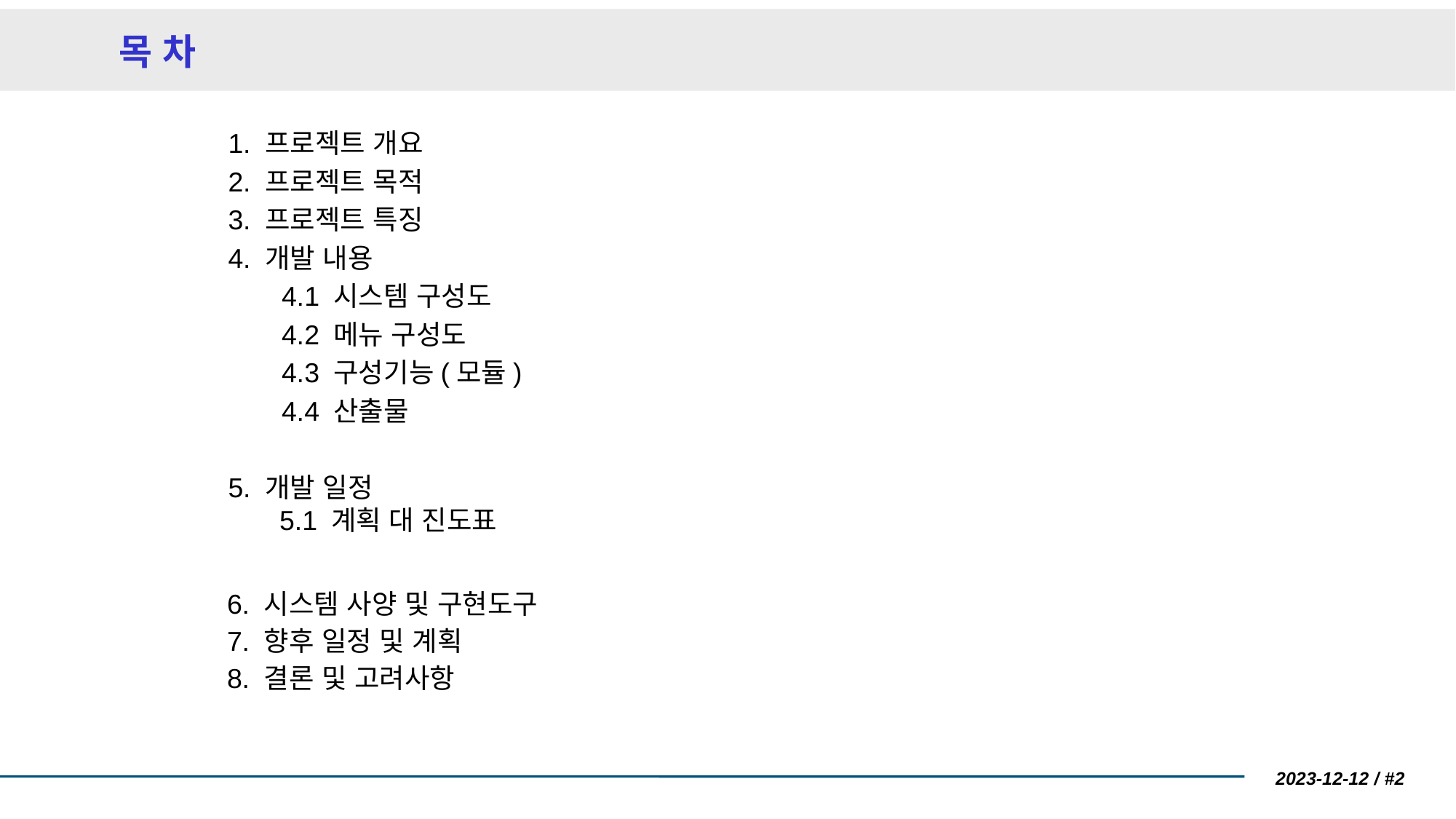

# 목 차
1. 프로젝트 개요
2. 프로젝트 목적
3. 프로젝트 특징
4. 개발 내용
       4.1 시스템 구성도
       4.2 메뉴 구성도
       4.3 구성기능(모듈)
       4.4 산출물

5. 개발 일정
                     5.1 계획 대 진도표

       6. 시스템 사양 및 구현도구
       7. 향후 일정 및 계획
       8. 결론 및 고려사항